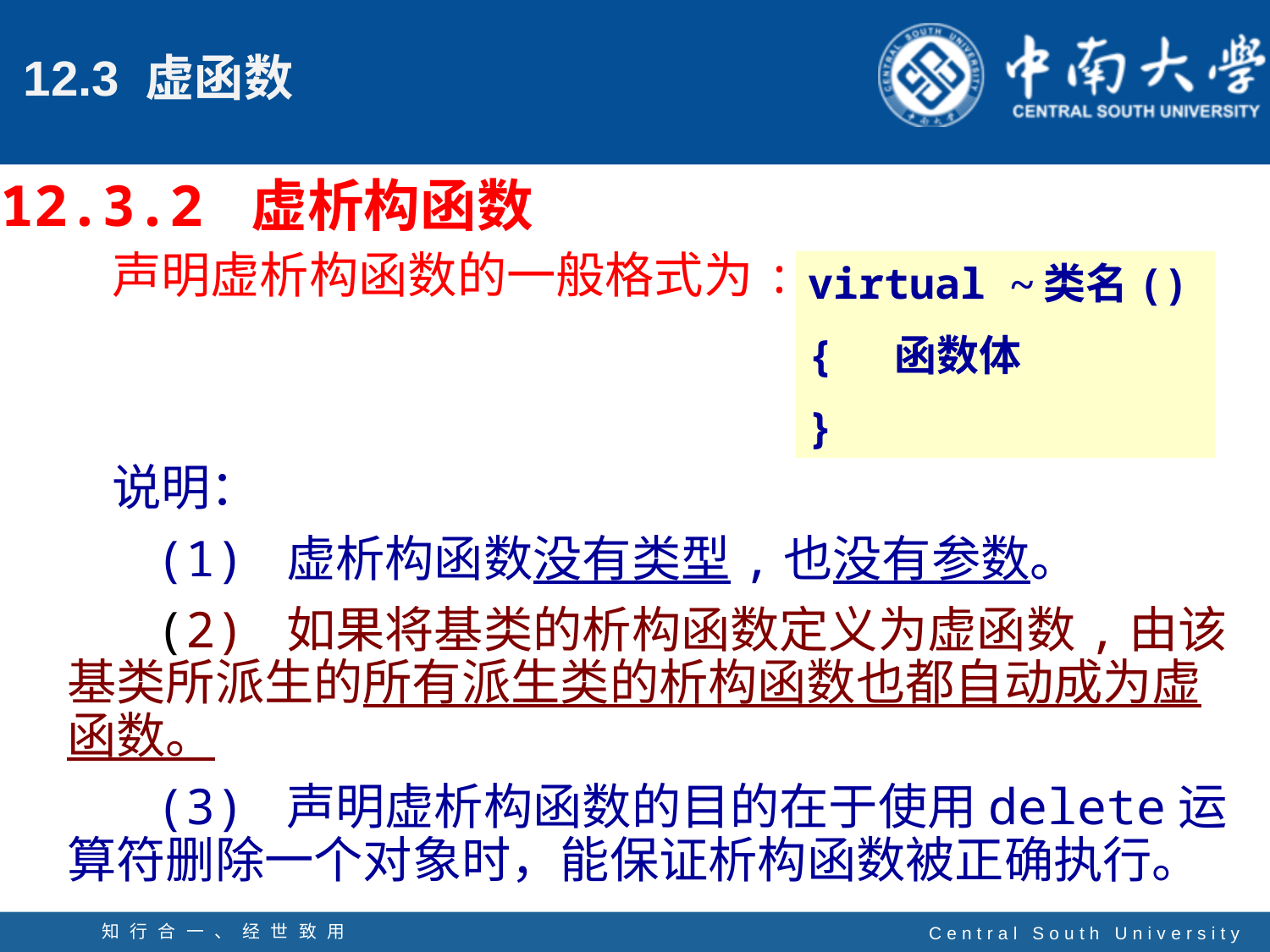

12.3.2 虚析构函数
   声明虚析构函数的一般格式为:

   说明：
   (1) 虚析构函数没有类型,也没有参数。
   (2) 如果将基类的析构函数定义为虚函数,由该基类所派生的所有派生类的析构函数也都自动成为虚函数。
   (3) 声明虚析构函数的目的在于使用delete运算符删除一个对象时，能保证析构函数被正确执行。
virtual ~类名()
{  函数体
}

知行合一、经世致用
自强不息 厚德载物
Central South University